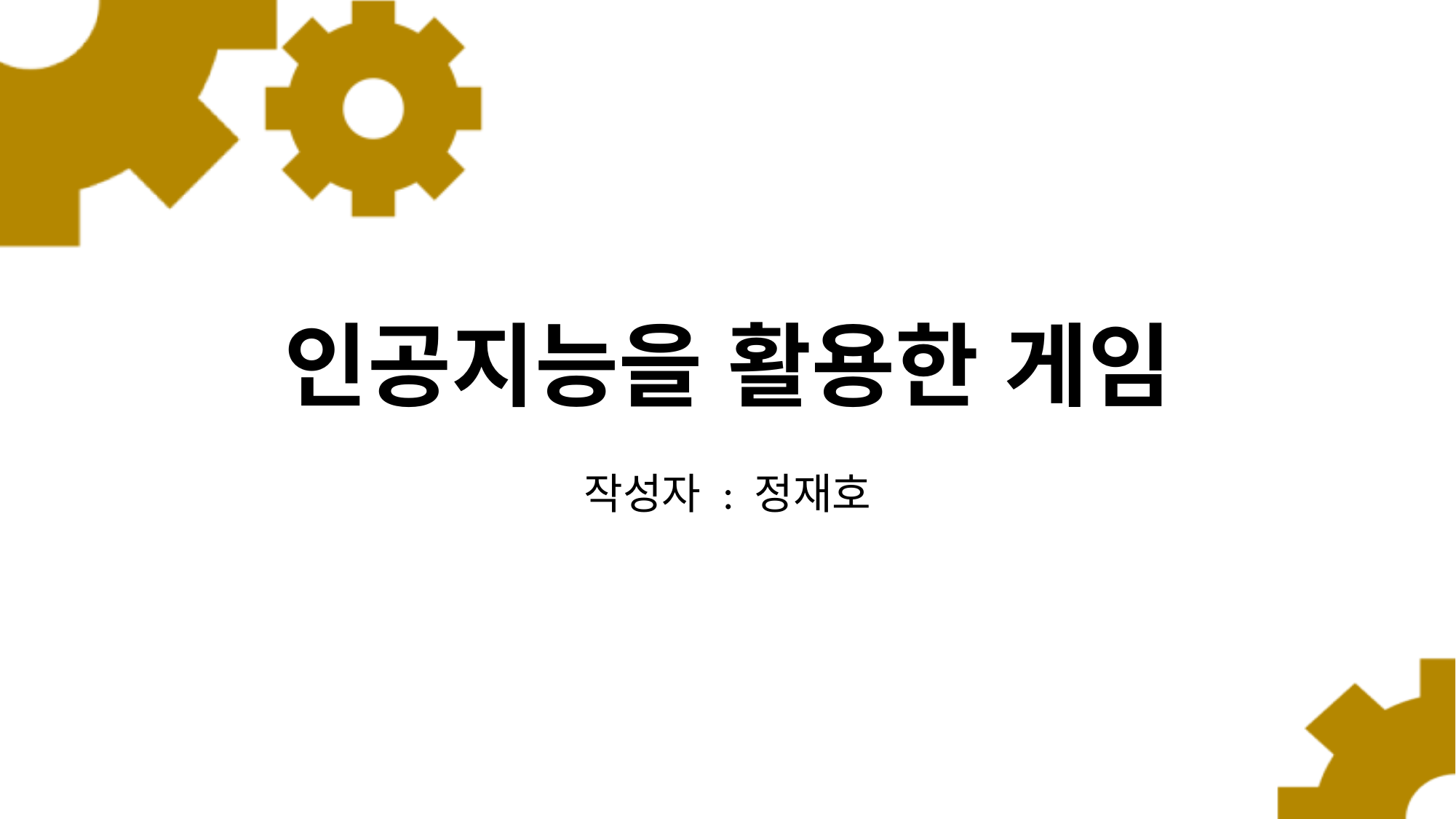

# 인공지능을 활용한 게임
작성자 : 정재호